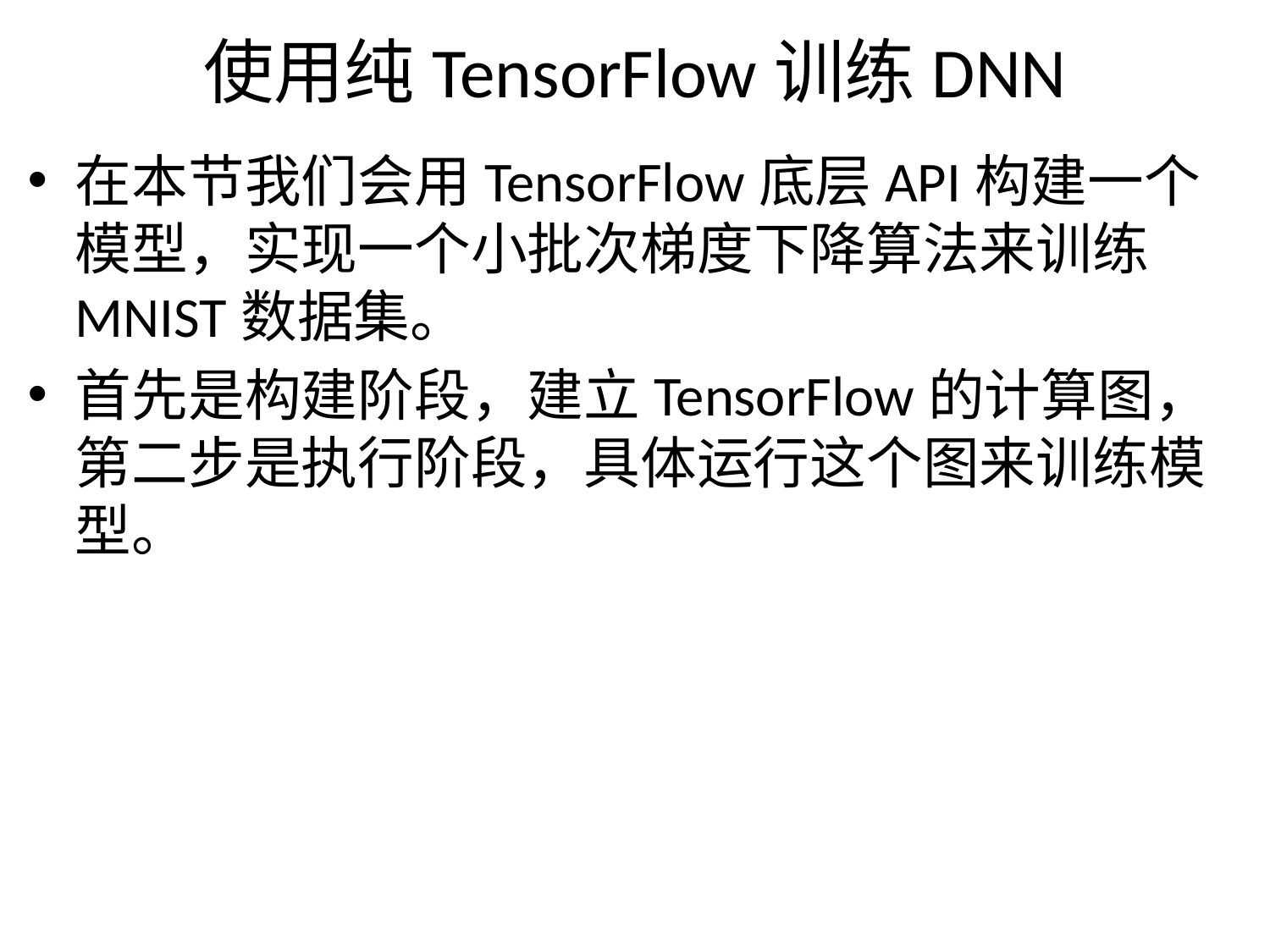

# 使用纯TensorFlow训练DNN
在本节我们会用TensorFlow底层API构建一个模型，实现一个小批次梯度下降算法来训练MNIST数据集。
首先是构建阶段，建立TensorFlow的计算图，第二步是执行阶段，具体运行这个图来训练模型。